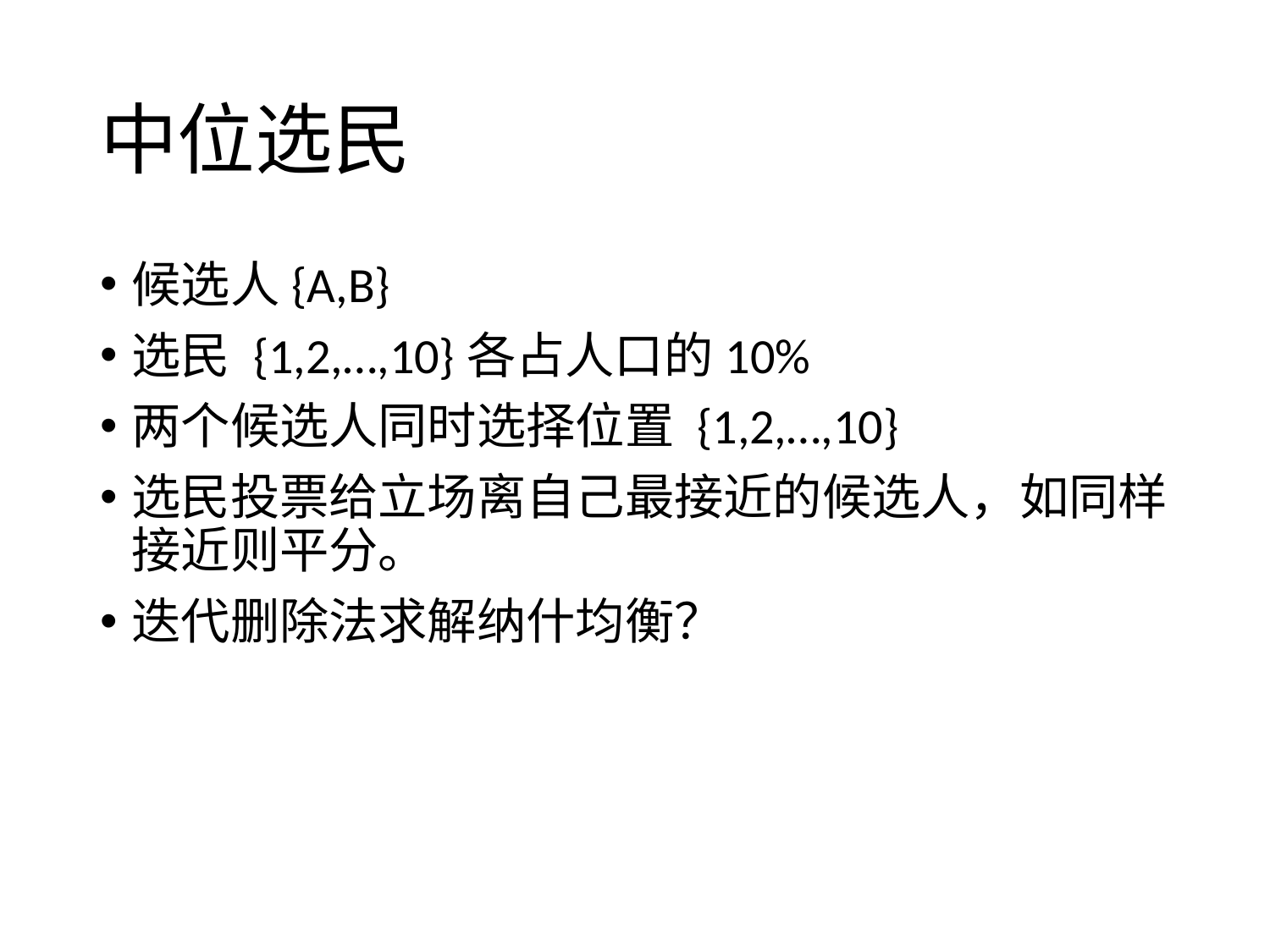

# 中位选民
候选人{A,B}
选民 {1,2,…,10}各占人口的10%
两个候选人同时选择位置 {1,2,…,10}
选民投票给立场离自己最接近的候选人，如同样接近则平分。
迭代删除法求解纳什均衡？